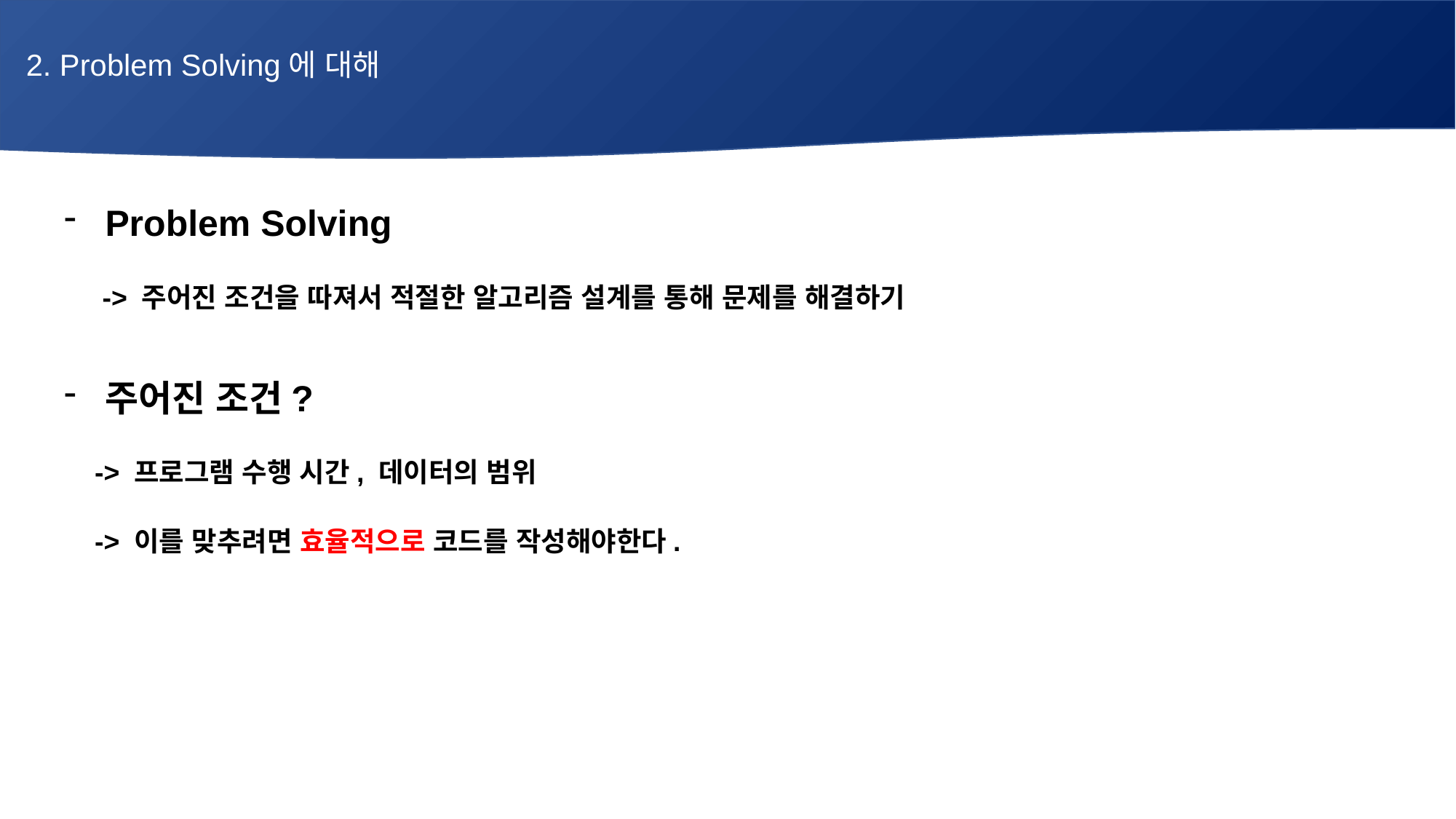

2. Problem Solving에 대해
# 매주 1 과제 LV2
Problem Solving

     -> 주어진 조건을 따져서 적절한 알고리즘 설계를 통해 문제를 해결하기

주어진 조건?

    -> 프로그램 수행 시간, 데이터의 범위

    -> 이를 맞추려면 효율적으로 코드를 작성해야한다.